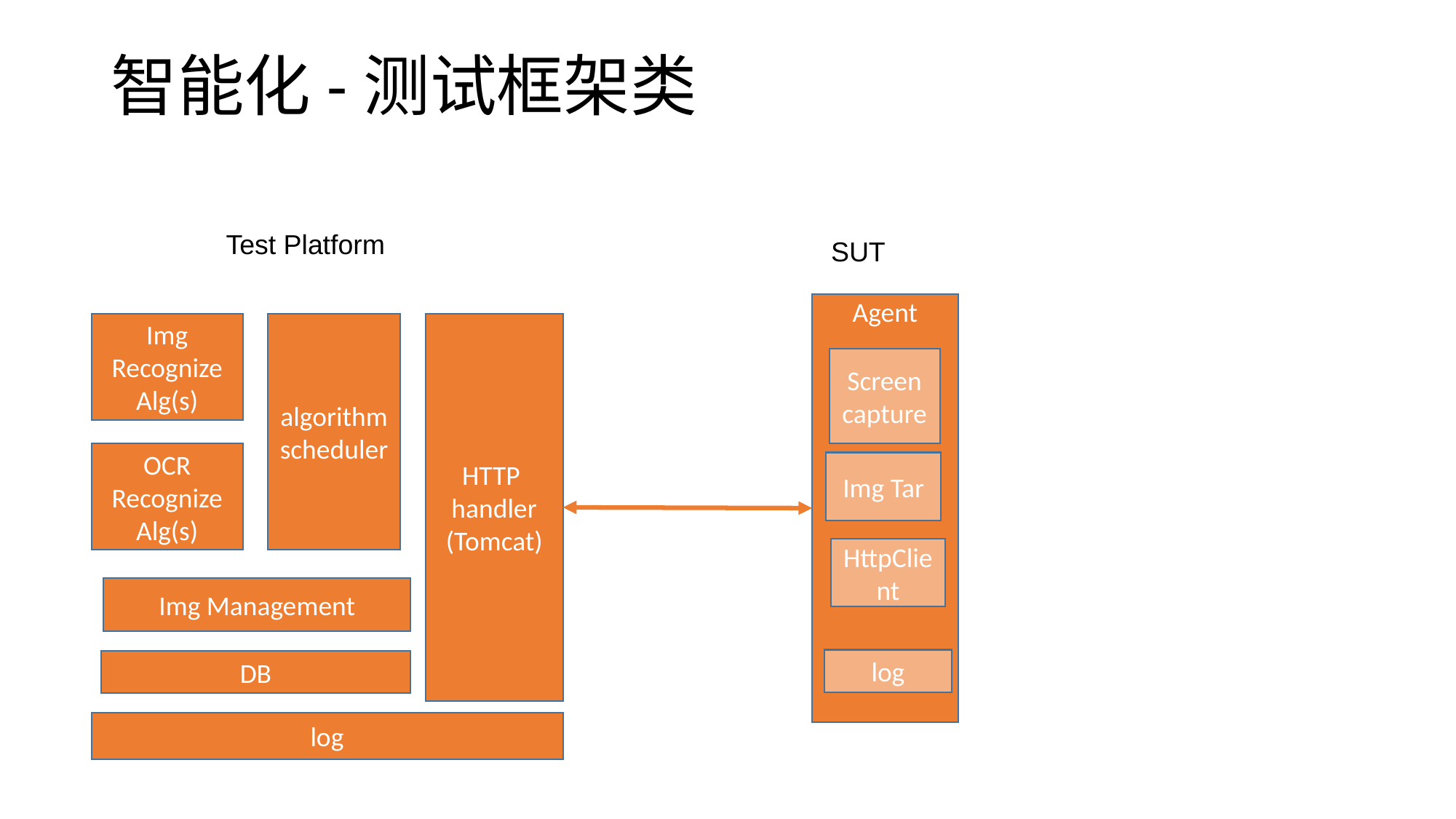

# 智能化-测试框架类
Test Platform
 SUT
Agent

Img Recognize Alg(s)
algorithm scheduler
HTTP  handler
(Tomcat)
Screen capture
OCR Recognize Alg(s)
Img Tar
HttpClient
Img Management
log
DB
log